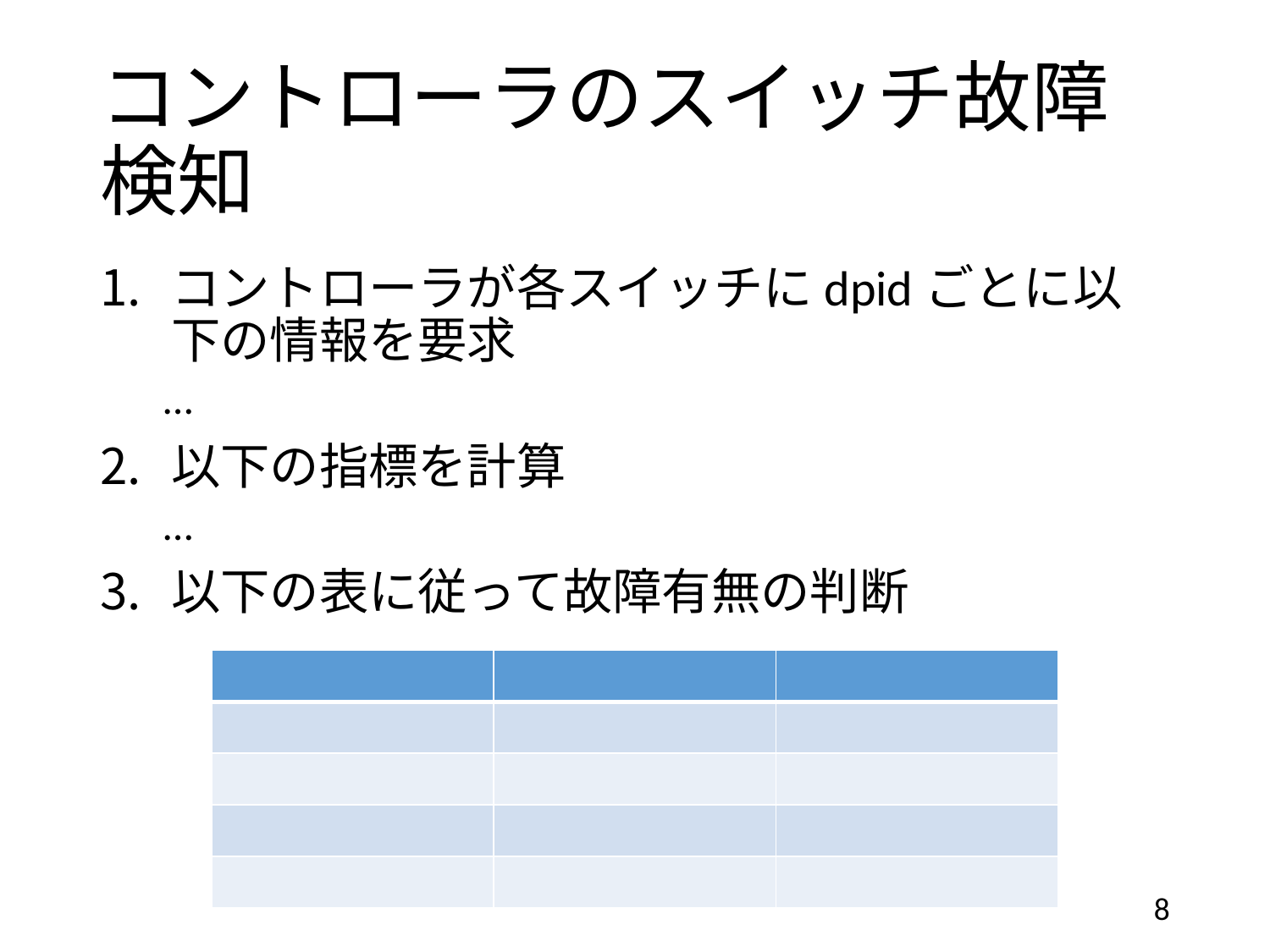

# コントローラのスイッチ故障検知
コントローラが各スイッチにdpidごとに以下の情報を要求
…
以下の指標を計算
…
以下の表に従って故障有無の判断
|  |  |  |
| --- | --- | --- |
|  |  |  |
|  |  |  |
|  |  |  |
|  |  |  |
8